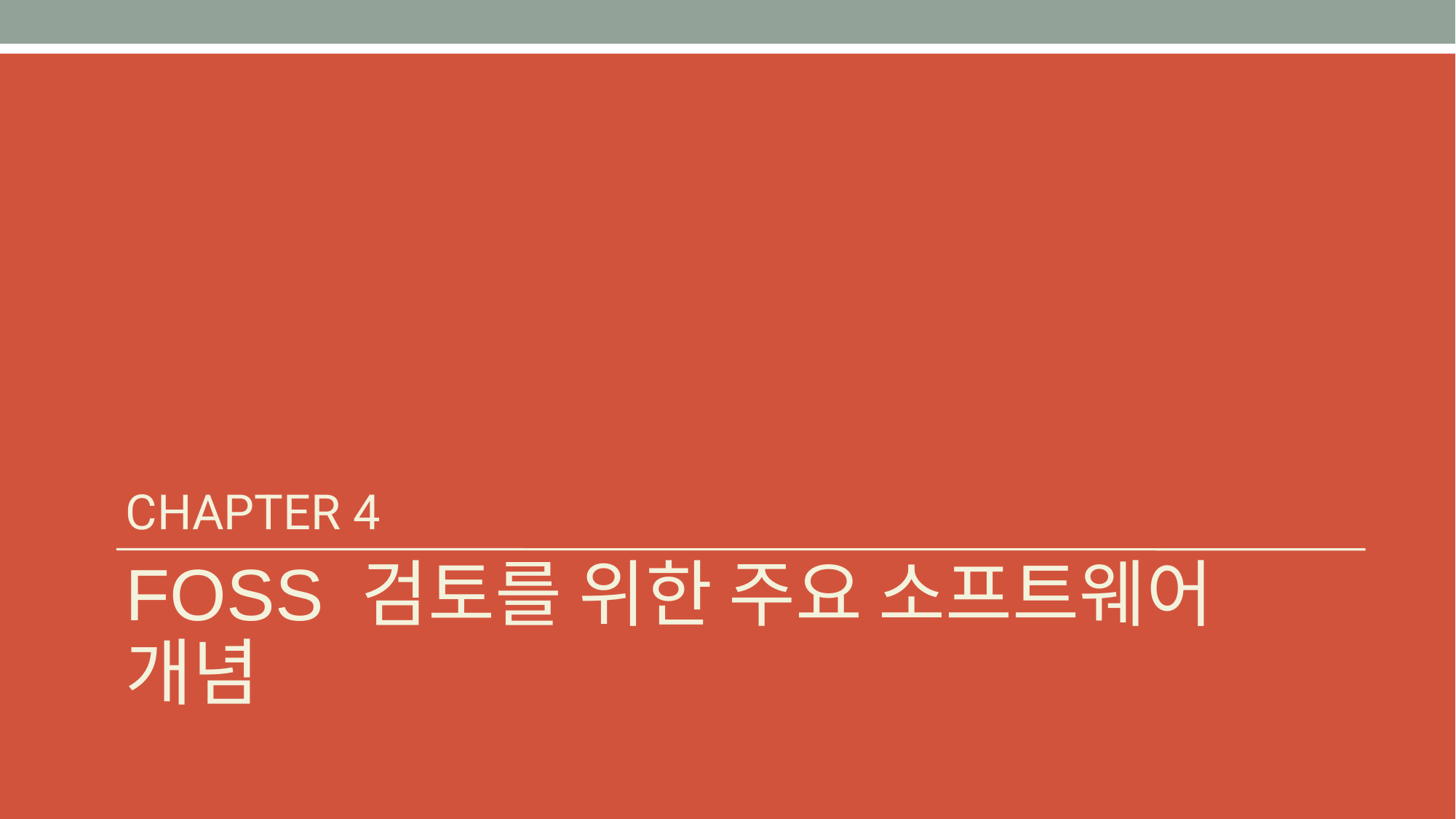

# CHAPTER 4
FOSS 검토를 위한 주요 소프트웨어 개념